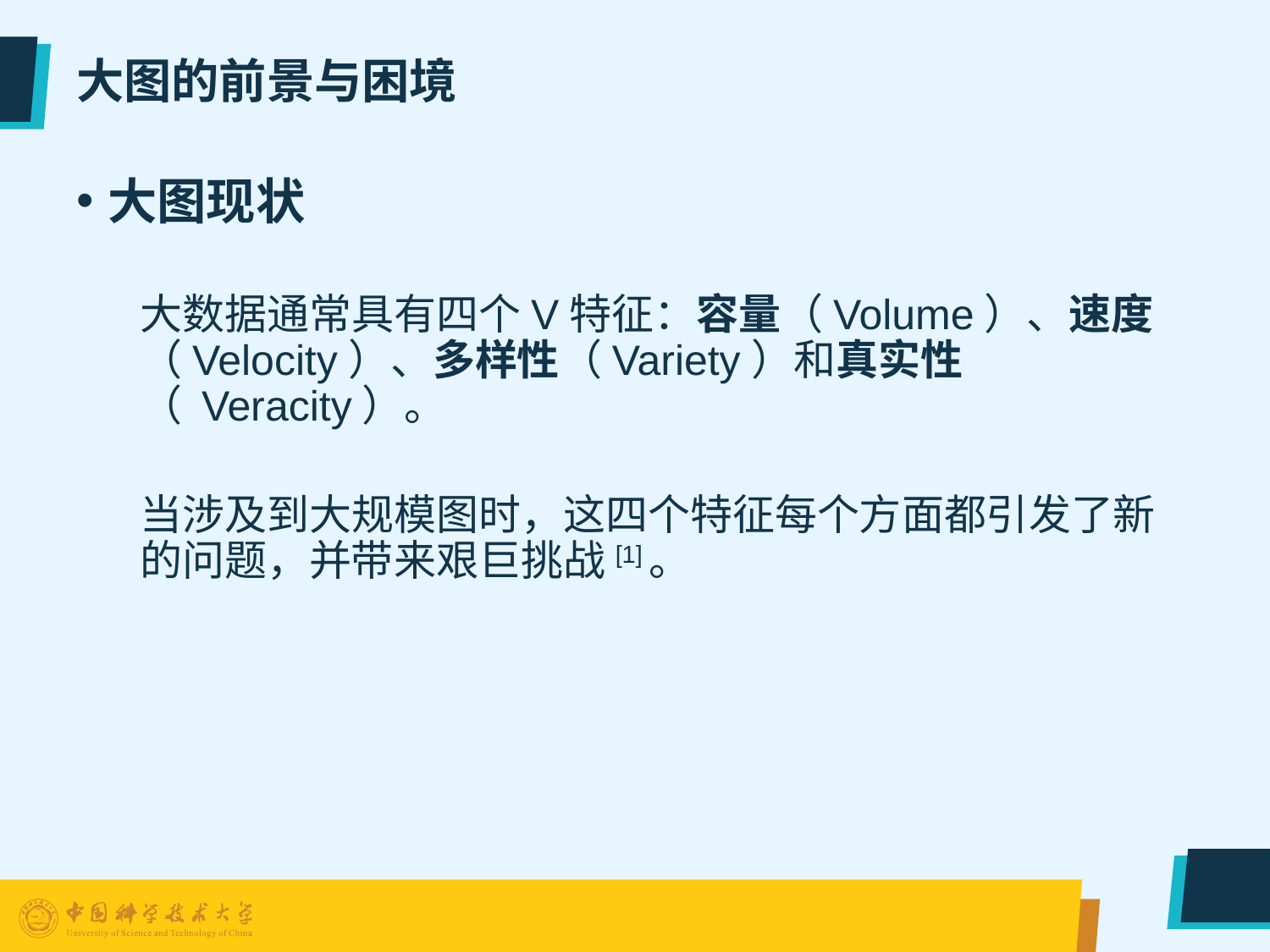

# 大图的前景与困境
大图现状

大数据通常具有四个V特征：容量（Volume）、速度（Velocity）、多样性（Variety）和真实性（ Veracity）。

当涉及到大规模图时，这四个特征每个方面都引发了新的问题，并带来艰巨挑战[1]。
11